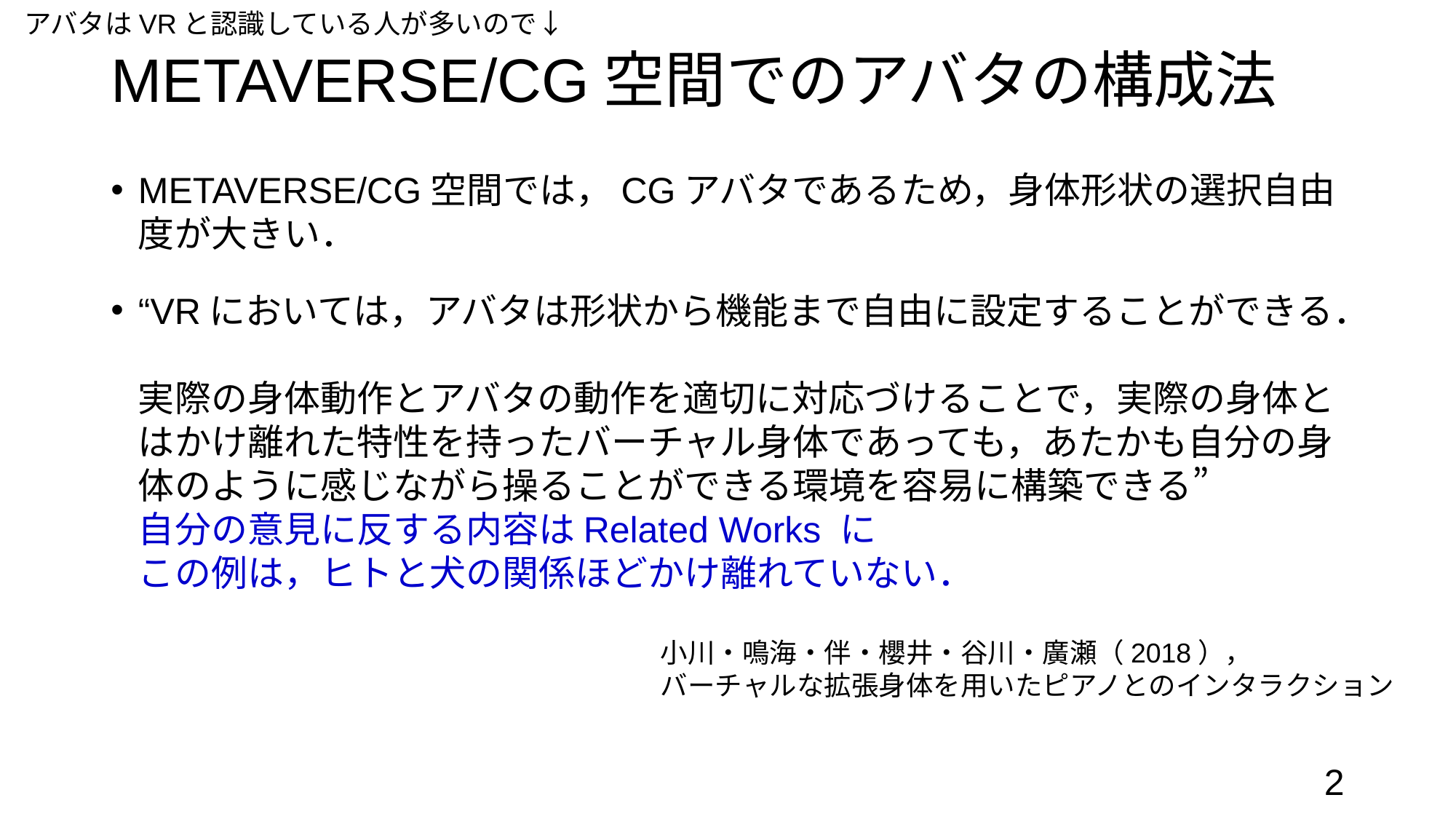

アバタはVRと認識している人が多いので↓
# METAVERSE/CG空間でのアバタの構成法
METAVERSE/CG空間では，CGアバタであるため，身体形状の選択自由度が大きい．
“VRにおいては，アバタは形状から機能まで自由に設定することができる．
実際の身体動作とアバタの動作を適切に対応づけることで，実際の身体とはかけ離れた特性を持ったバーチャル身体であっても，あたかも自分の身体のように感じながら操ることができる環境を容易に構築できる”
自分の意見に反する内容はRelated Works に
この例は，ヒトと犬の関係ほどかけ離れていない．
小川・鳴海・伴・櫻井・谷川・廣瀬（2018），
バーチャルな拡張身体を用いたピアノとのインタラクション
2